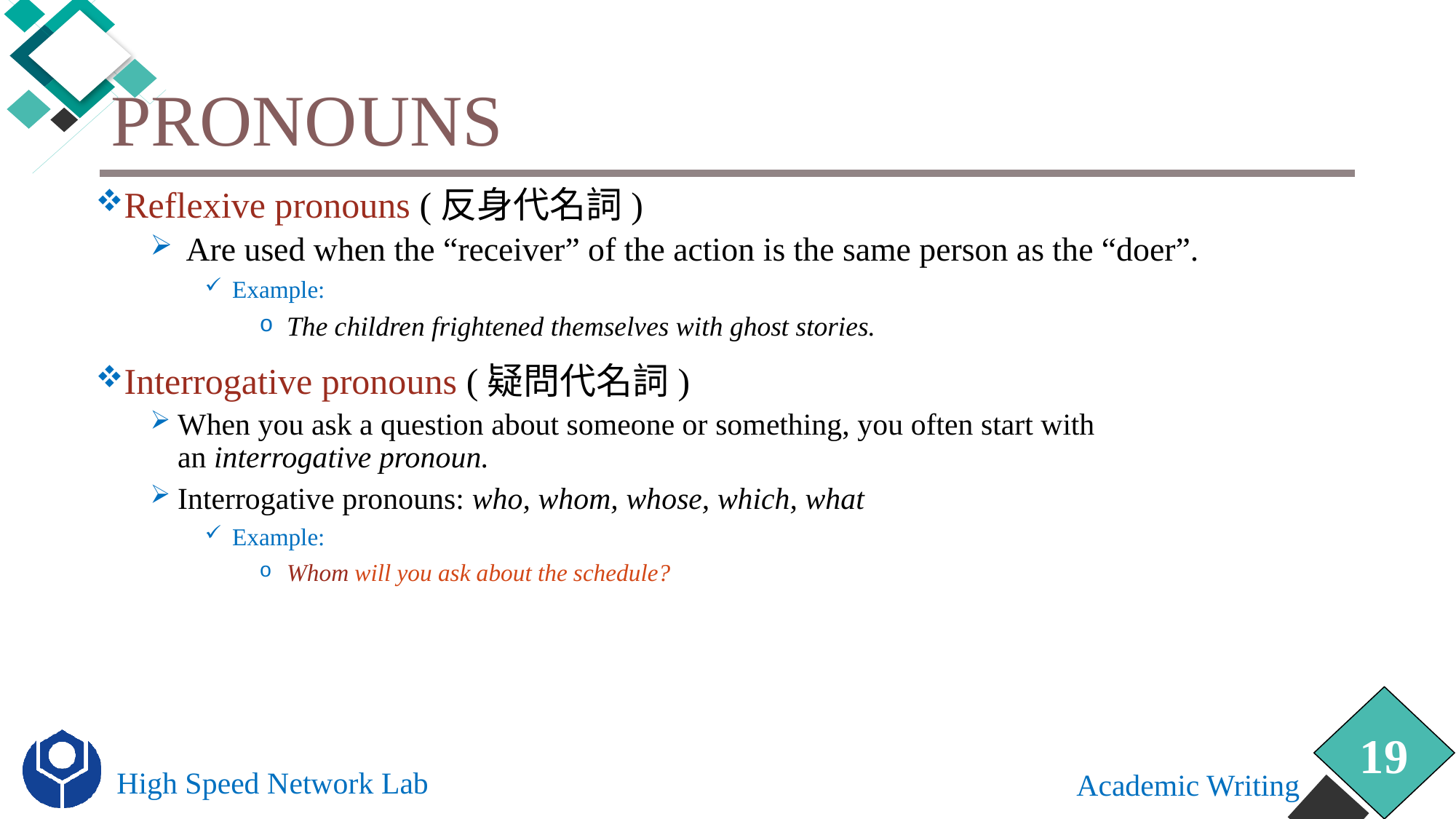

# Pronouns
Reflexive pronouns (反身代名詞)
 Are used when the “receiver” of the action is the same person as the “doer”.
Example:
The children frightened themselves with ghost stories.
Interrogative pronouns (疑問代名詞)
When you ask a question about someone or something, you often start with
an interrogative pronoun.
Interrogative pronouns: who, whom, whose, which, what
Example:
Whom will you ask about the schedule?